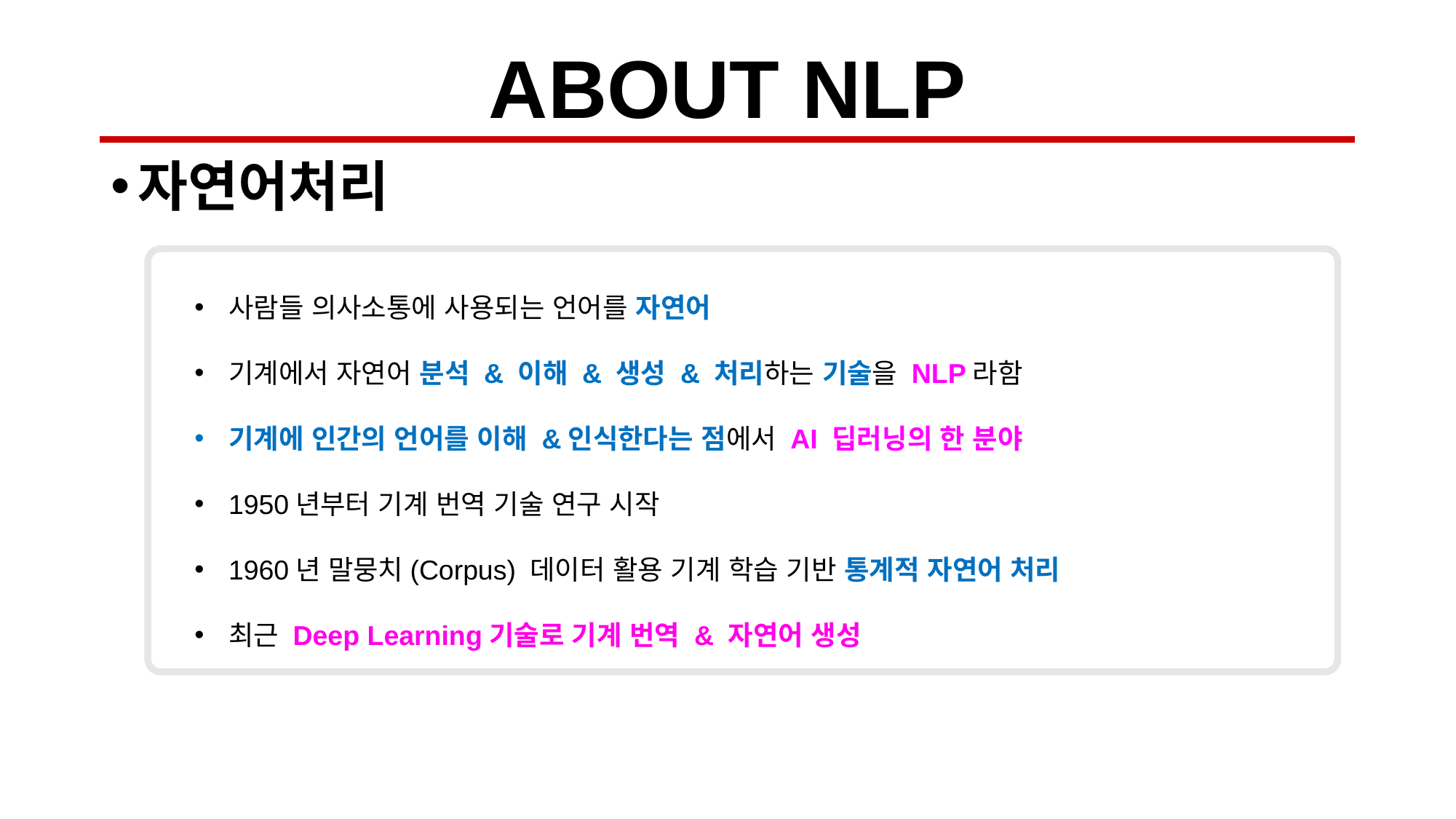

# ABOUT NLP
자연어처리

사람들 의사소통에 사용되는 언어를 자연어
기계에서 자연어 분석 & 이해 & 생성 & 처리하는 기술을 NLP라함
기계에 인간의 언어를 이해 &인식한다는 점에서 AI 딥러닝의 한 분야
1950년부터 기계 번역 기술 연구 시작
1960년 말뭉치(Corpus) 데이터 활용 기계 학습 기반 통계적 자연어 처리
최근 Deep Learning기술로 기계 번역 & 자연어 생성